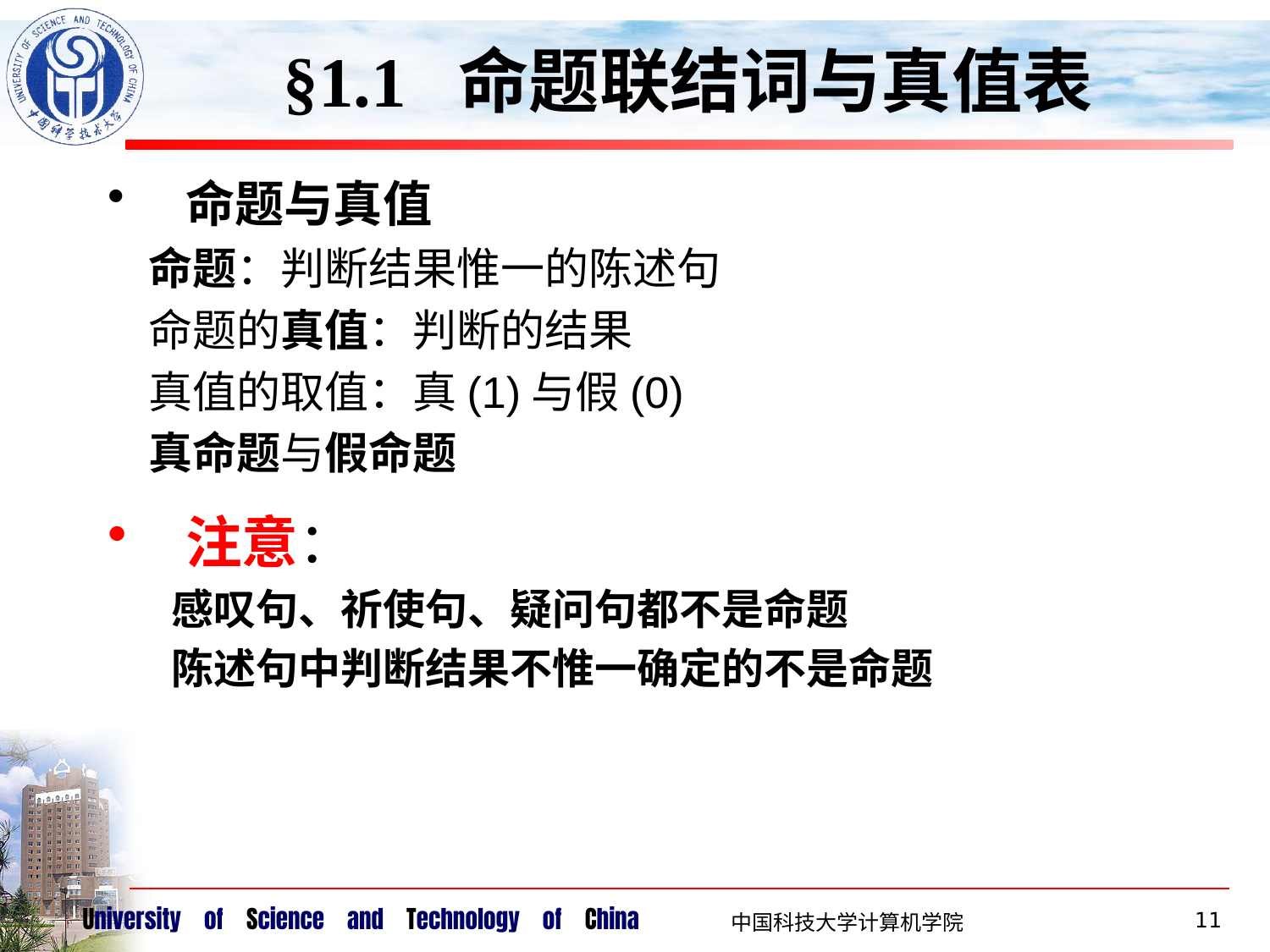

§1.1  命题联结词与真值表
命题与真值
   命题：判断结果惟一的陈述句
   命题的真值：判断的结果
   真值的取值：真(1)与假(0)
   真命题与假命题
注意：
感叹句、祈使句、疑问句都不是命题
陈述句中判断结果不惟一确定的不是命题